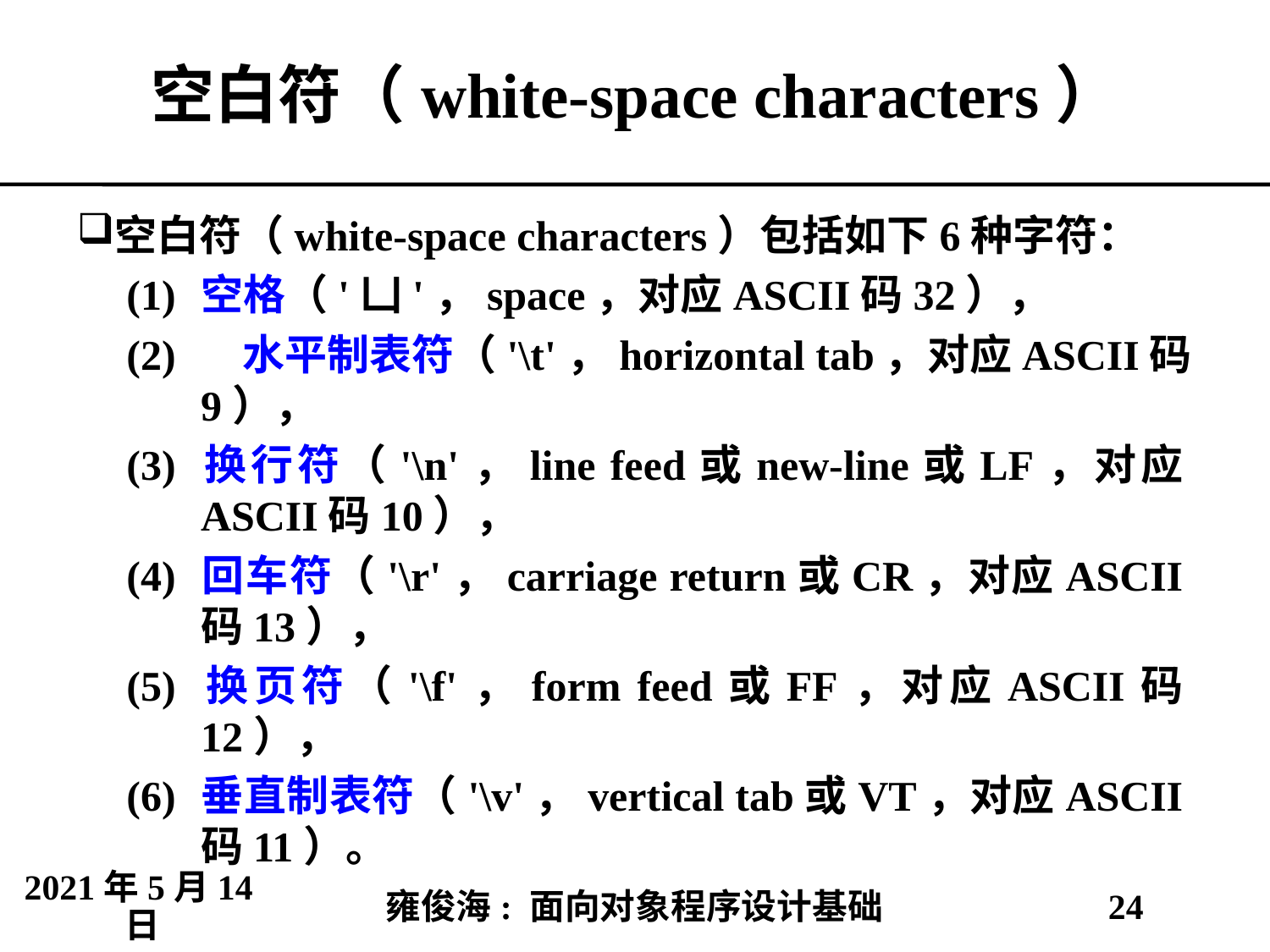

# 空白符（white-space characters）

空白符（white-space characters）包括如下6种字符：
(1)	空格（'凵'，space，对应ASCII码32），
(2)	   水平制表符（'\t'，horizontal tab，对应ASCII码9），
(3)	换行符（'\n'，line feed或new-line或LF，对应ASCII码10），
(4)	回车符（'\r'，carriage return或CR，对应ASCII码13），
(5)	换页符（'\f'，form feed或FF，对应ASCII码12），
(6)	垂直制表符（'\v'，vertical tab或VT，对应ASCII码11）。
2021年5月14日
雍俊海: 面向对象程序设计基础
24